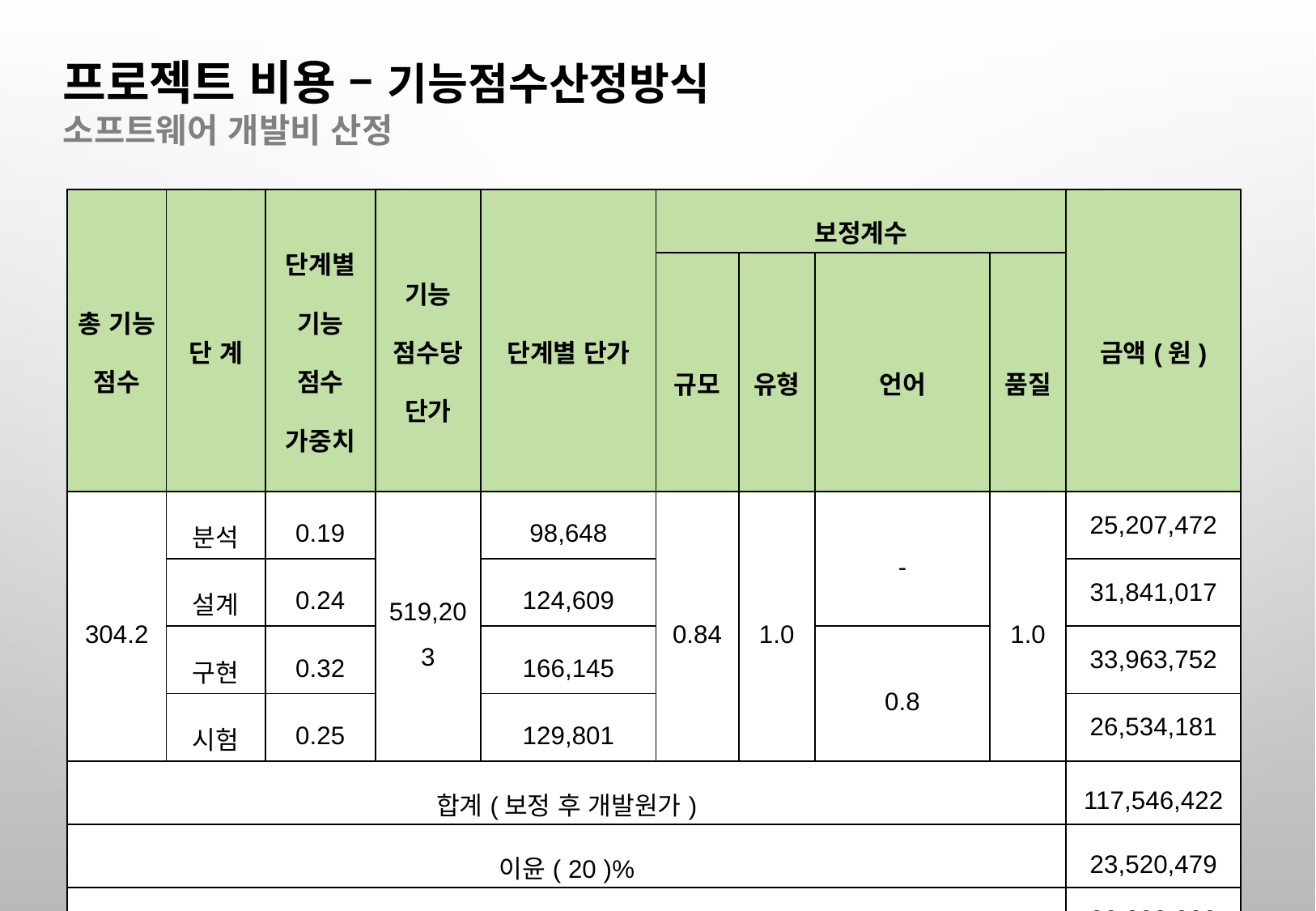

프로젝트 비용 – 기능점수산정방식
소프트웨어 개발비 산정
| 총 기능 점수 | 단 계 | 단계별 기능 점수 가중치 | 기능 점수당 단가 | 단계별 단가 | 보정계수 |  |  |  | 금액(원) |
| --- | --- | --- | --- | --- | --- | --- | --- | --- | --- |
|  |  |  |  |  | 규모 | 유형 | 언어 | 품질 |  |
| 304.2 | 분석 | 0.19 | 519,203 | 98,648 | 0.84 | 1.0 | - | 1.0 | 25,207,472 |
|  | 설계 | 0.24 |  | 124,609 |  |  |  |  | 31,841,017 |
|  | 구현 | 0.32 |  | 166,145 |  |  | 0.8 |  | 33,963,752 |
|  | 시험 | 0.25 |  | 129,801 |  |  |  |  | 26,534,181 |
| 합계(보정 후 개발원가) |  |  |  |  |  |  |  |  | 117,546,422 |
| 이윤( 20 )% |  |  |  |  |  |  |  |  | 23,520,479 |
| 직접경비 |  |  |  |  |  |  |  |  | 30,299,000 |
| 소프트웨어 개발비(부가세 별도) |  |  |  |  |  |  |  |  | 171,365,901 |
41